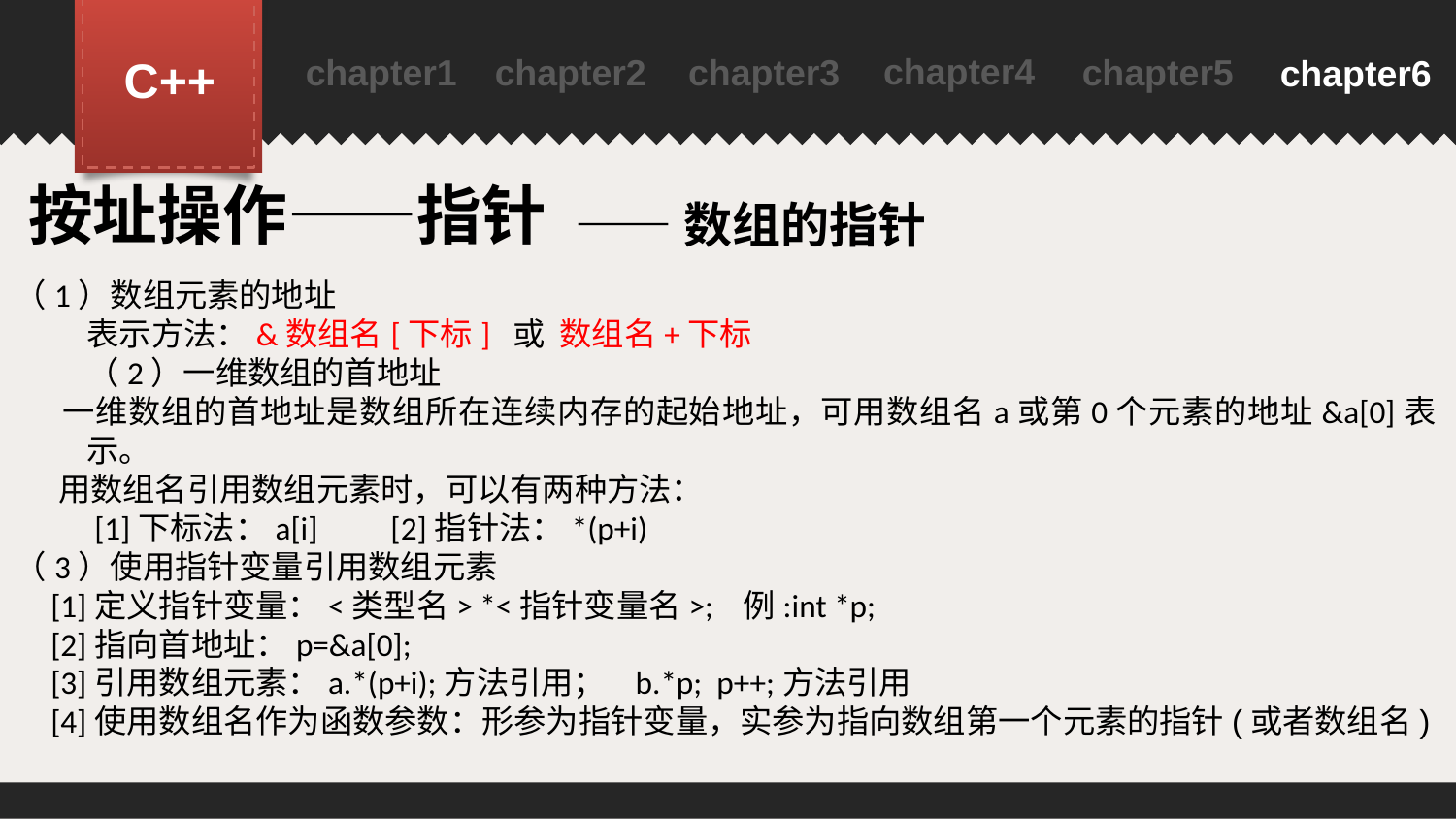

chapter4
C++
chapter1
chapter2
chapter3
chapter5
chapter6
PPT模板下载：www.1ppt.com/moban/     行业PPT模板：www.1ppt.com/hangye/
节日PPT模板：www.1ppt.com/jieri/           PPT素材下载：www.1ppt.com/sucai/
PPT背景图片：www.1ppt.com/beijing/      PPT图表下载：www.1ppt.com/tubiao/
优秀PPT下载：www.1ppt.com/xiazai/        PPT教程： www.1ppt.com/powerpoint/
Word教程： www.1ppt.com/word/              Excel教程：www.1ppt.com/excel/
资料下载：www.1ppt.com/ziliao/                PPT课件下载：www.1ppt.com/kejian/
范文下载：www.1ppt.com/fanwen/             试卷下载：www.1ppt.com/shiti/
教案下载：www.1ppt.com/jiaoan/

按址操作——指针
——数组的指针
（1）数组元素的地址
表示方法：&数组名[下标]  或  数组名+下标
（2）一维数组的首地址
     一维数组的首地址是数组所在连续内存的起始地址，可用数组名a或第0个元素的地址&a[0]表示。
     用数组名引用数组元素时，可以有两种方法：
           [1]下标法：a[i]          [2]指针法：*(p+i)
（3）使用指针变量引用数组元素
     [1]定义指针变量：<类型名> *<指针变量名>;   例:int *p;
     [2]指向首地址：p=&a[0];
     [3]引用数组元素：a.*(p+i);方法引用；   b.*p;  p++;方法引用
     [4]使用数组名作为函数参数：形参为指针变量，实参为指向数组第一个元素的指针(或者数组名)